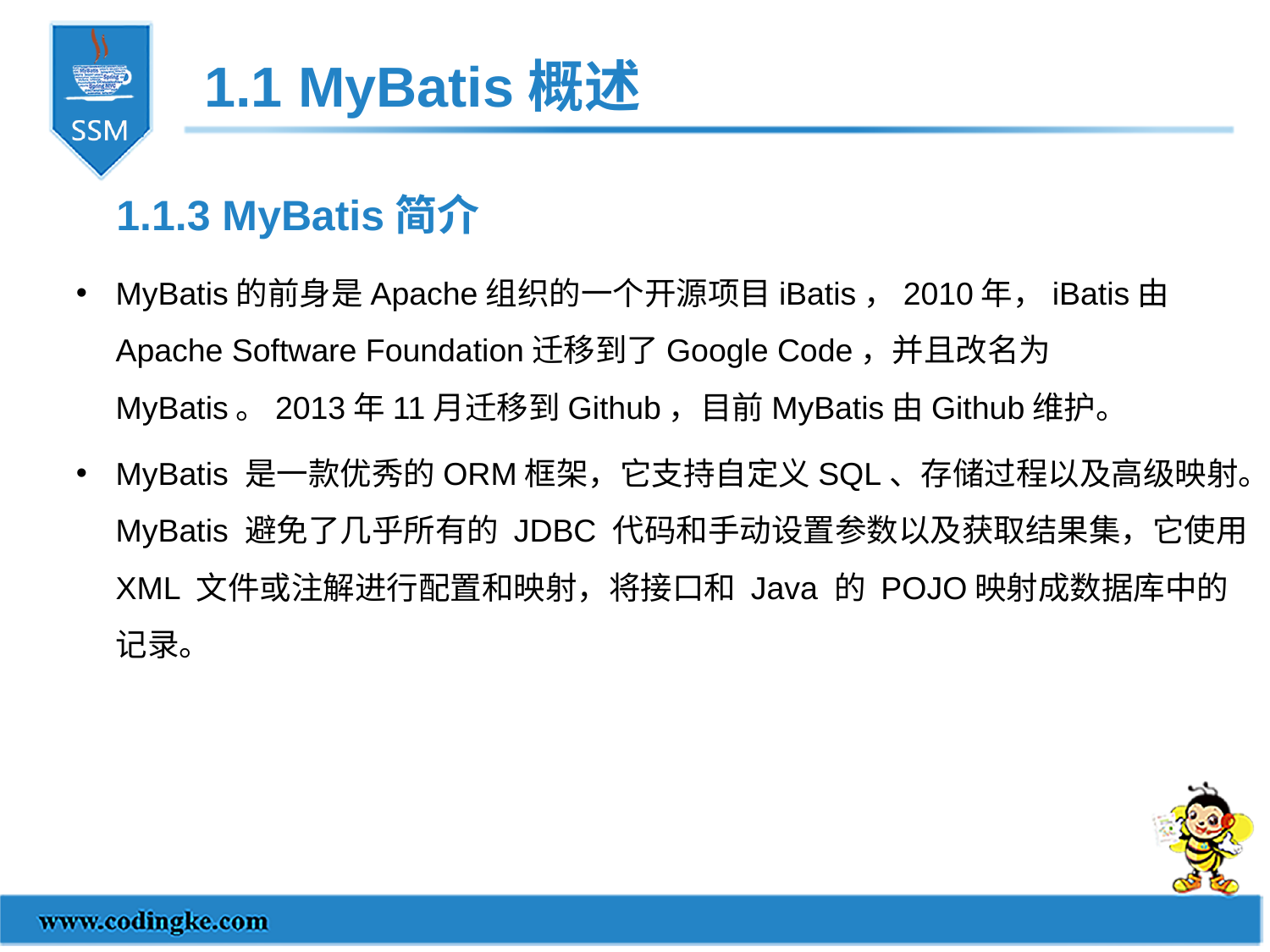

1.1 MyBatis概述
1.1.3 MyBatis简介
MyBatis的前身是Apache组织的一个开源项目iBatis，2010年，iBatis由Apache Software Foundation迁移到了Google Code，并且改名为MyBatis。2013年11月迁移到Github，目前MyBatis由Github维护。
MyBatis 是一款优秀的ORM框架，它支持自定义SQL、存储过程以及高级映射。MyBatis 避免了几乎所有的 JDBC 代码和手动设置参数以及获取结果集，它使用XML 文件或注解进行配置和映射，将接口和 Java 的 POJO映射成数据库中的记录。